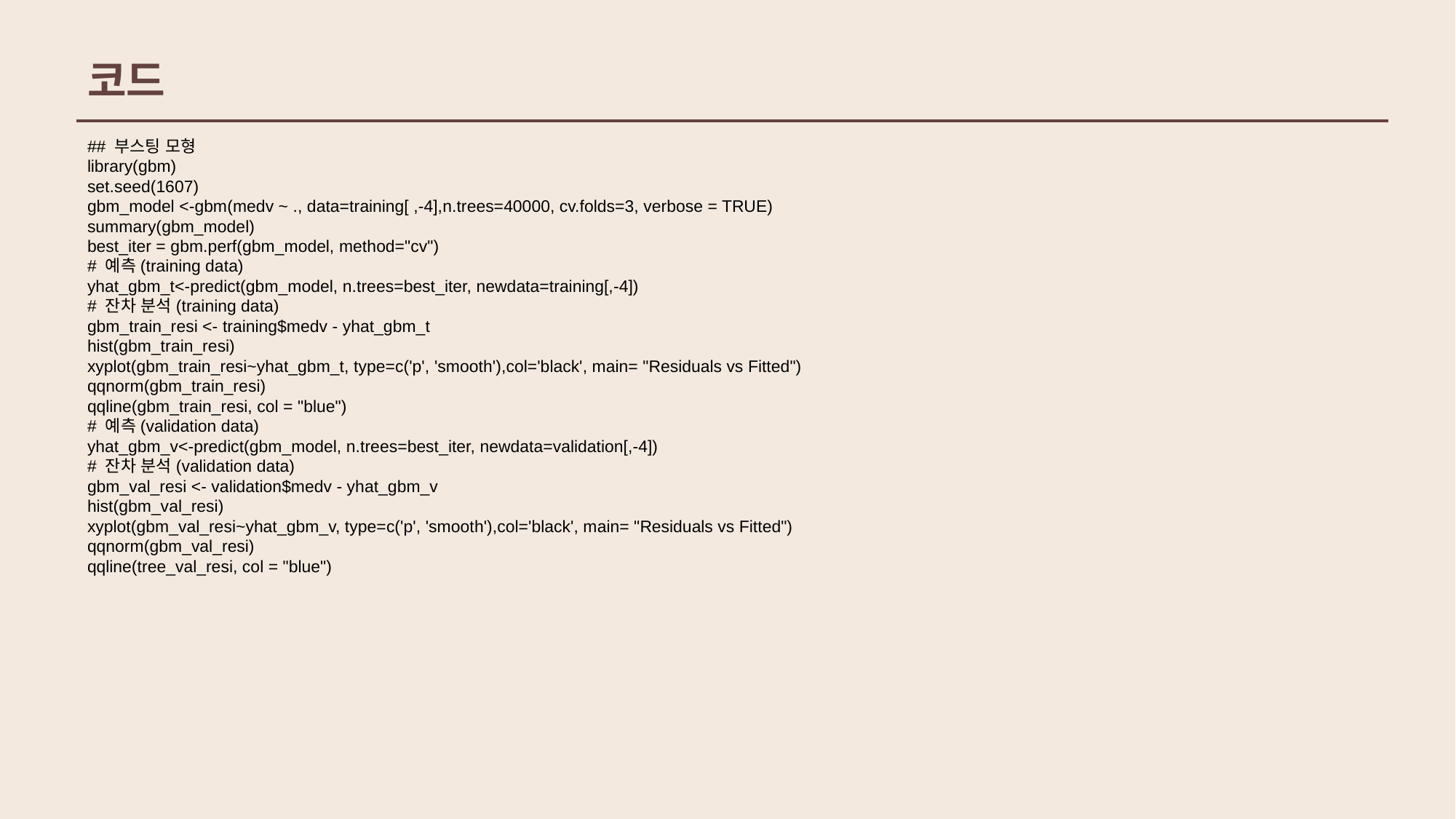

코드
## 부스팅 모형
library(gbm)
set.seed(1607)
gbm_model <-gbm(medv ~ ., data=training[ ,-4],n.trees=40000, cv.folds=3, verbose = TRUE)
summary(gbm_model)
best_iter = gbm.perf(gbm_model, method="cv")
# 예측(training data)
yhat_gbm_t<-predict(gbm_model, n.trees=best_iter, newdata=training[,-4])
# 잔차 분석(training data)
gbm_train_resi <- training$medv - yhat_gbm_t
hist(gbm_train_resi)
xyplot(gbm_train_resi~yhat_gbm_t, type=c('p', 'smooth'),col='black', main= "Residuals vs Fitted")
qqnorm(gbm_train_resi)
qqline(gbm_train_resi, col = "blue")
# 예측(validation data)
yhat_gbm_v<-predict(gbm_model, n.trees=best_iter, newdata=validation[,-4])
# 잔차 분석(validation data)
gbm_val_resi <- validation$medv - yhat_gbm_v
hist(gbm_val_resi)
xyplot(gbm_val_resi~yhat_gbm_v, type=c('p', 'smooth'),col='black', main= "Residuals vs Fitted")
qqnorm(gbm_val_resi)
qqline(tree_val_resi, col = "blue")